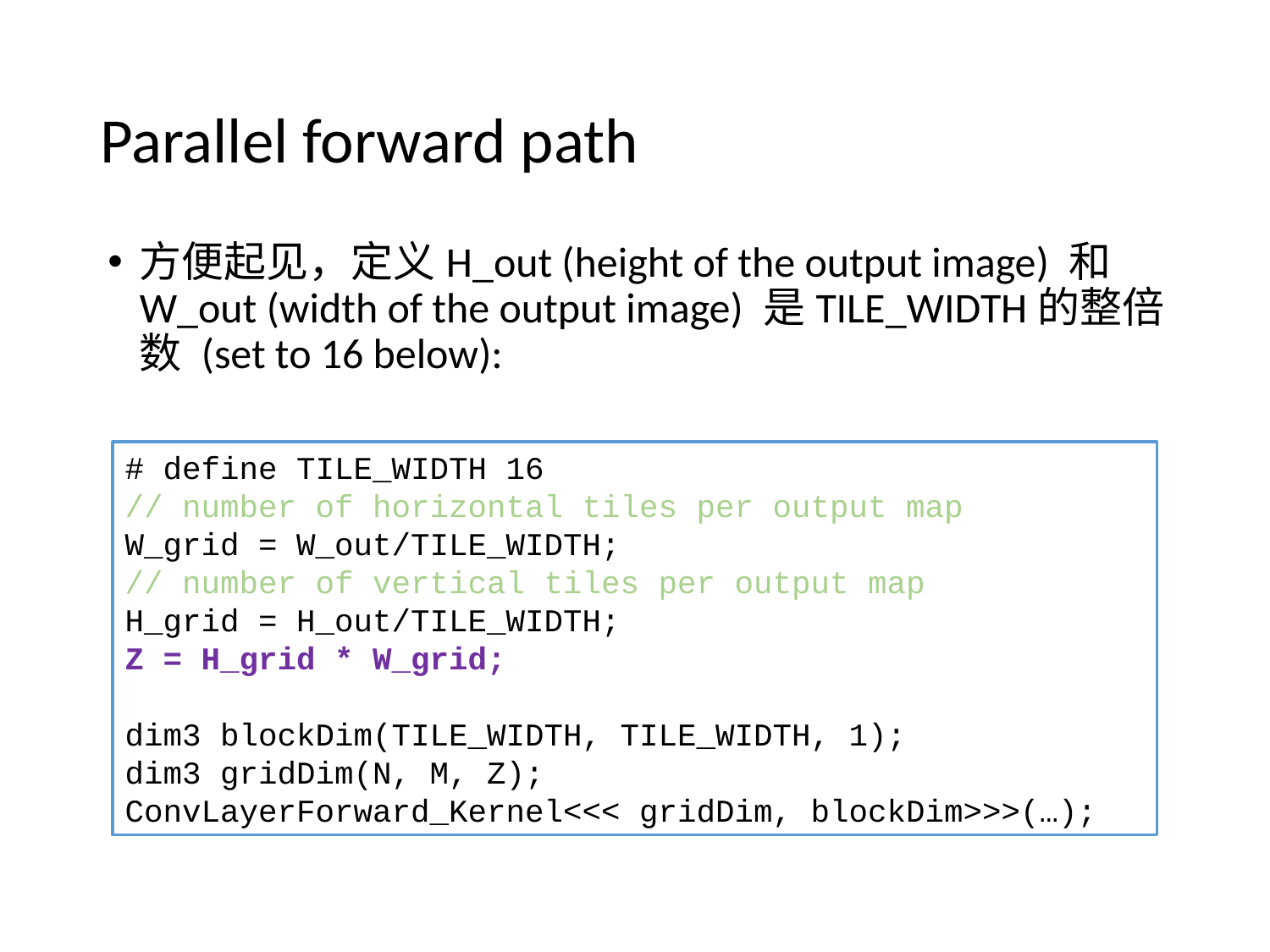

# Parallel forward path
方便起见，定义H_out (height of the output image) 和 W_out (width of the output image) 是TILE_WIDTH的整倍数 (set to 16 below):
# define TILE_WIDTH 16
// number of horizontal tiles per output map
W_grid = W_out/TILE_WIDTH;
// number of vertical tiles per output map
H_grid = H_out/TILE_WIDTH;
Z = H_grid * W_grid;

dim3 blockDim(TILE_WIDTH, TILE_WIDTH, 1);
dim3 gridDim(N, M, Z);
ConvLayerForward_Kernel<<< gridDim, blockDim>>>(…);